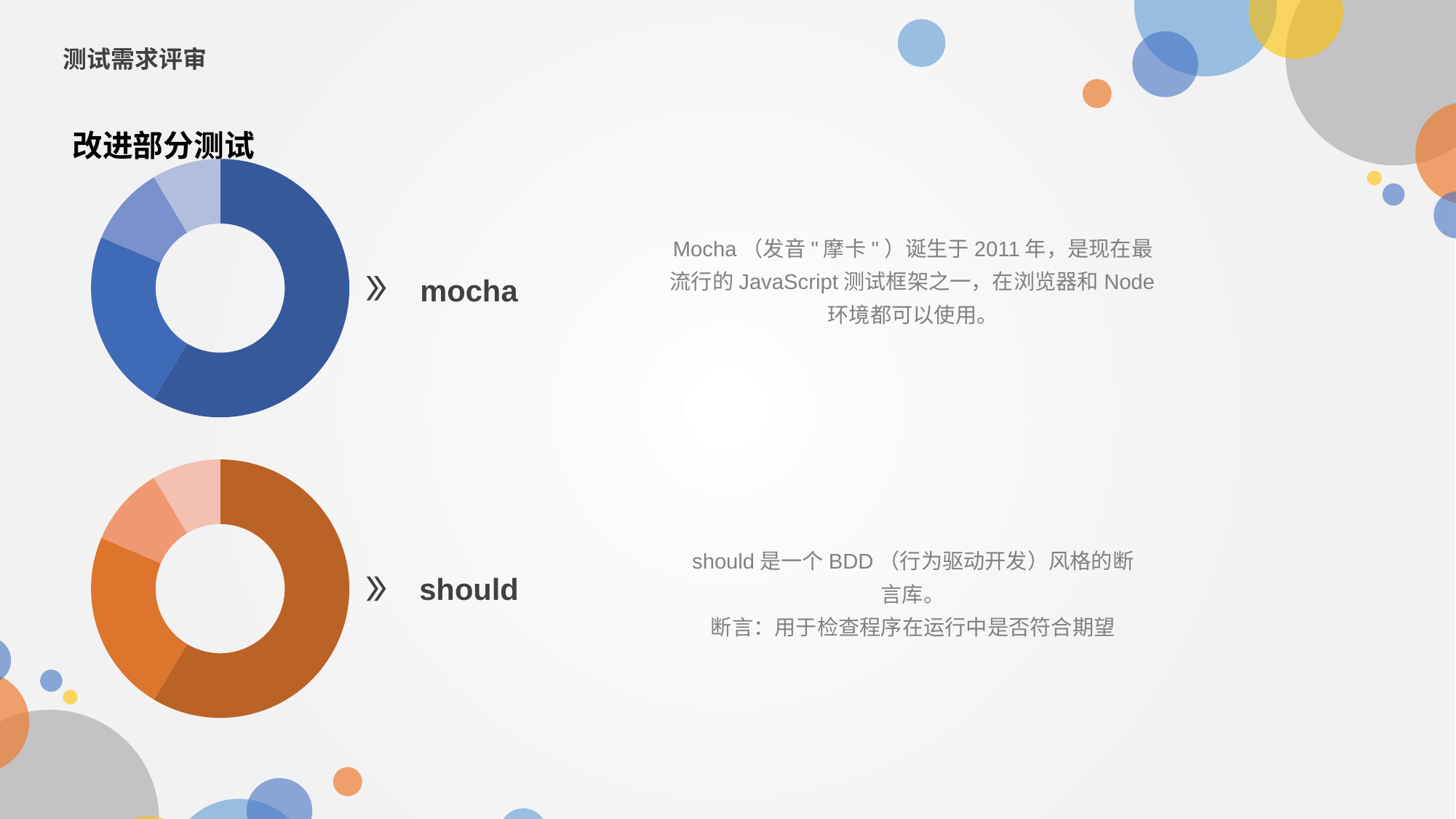

测试需求评审
改进部分测试

### Chart

| Category | 销售额 |
|---|---|
| 第一季度 | 8.2 |
| 第二季度 | 3.2 |
| 第三季度 | 1.4 |
| 第四季度 | 1.2 |
Mocha（发音"摩卡"）诞生于2011年，是现在最流行的JavaScript测试框架之一，在浏览器和Node环境都可以使用。
mocha

### Chart

| Category | 销售额 |
|---|---|
| 第一季度 | 8.2 |
| 第二季度 | 3.2 |
| 第三季度 | 1.4 |
| 第四季度 | 1.2 |
should是一个BDD（行为驱动开发）风格的断言库。
断言：用于检查程序在运行中是否符合期望
should